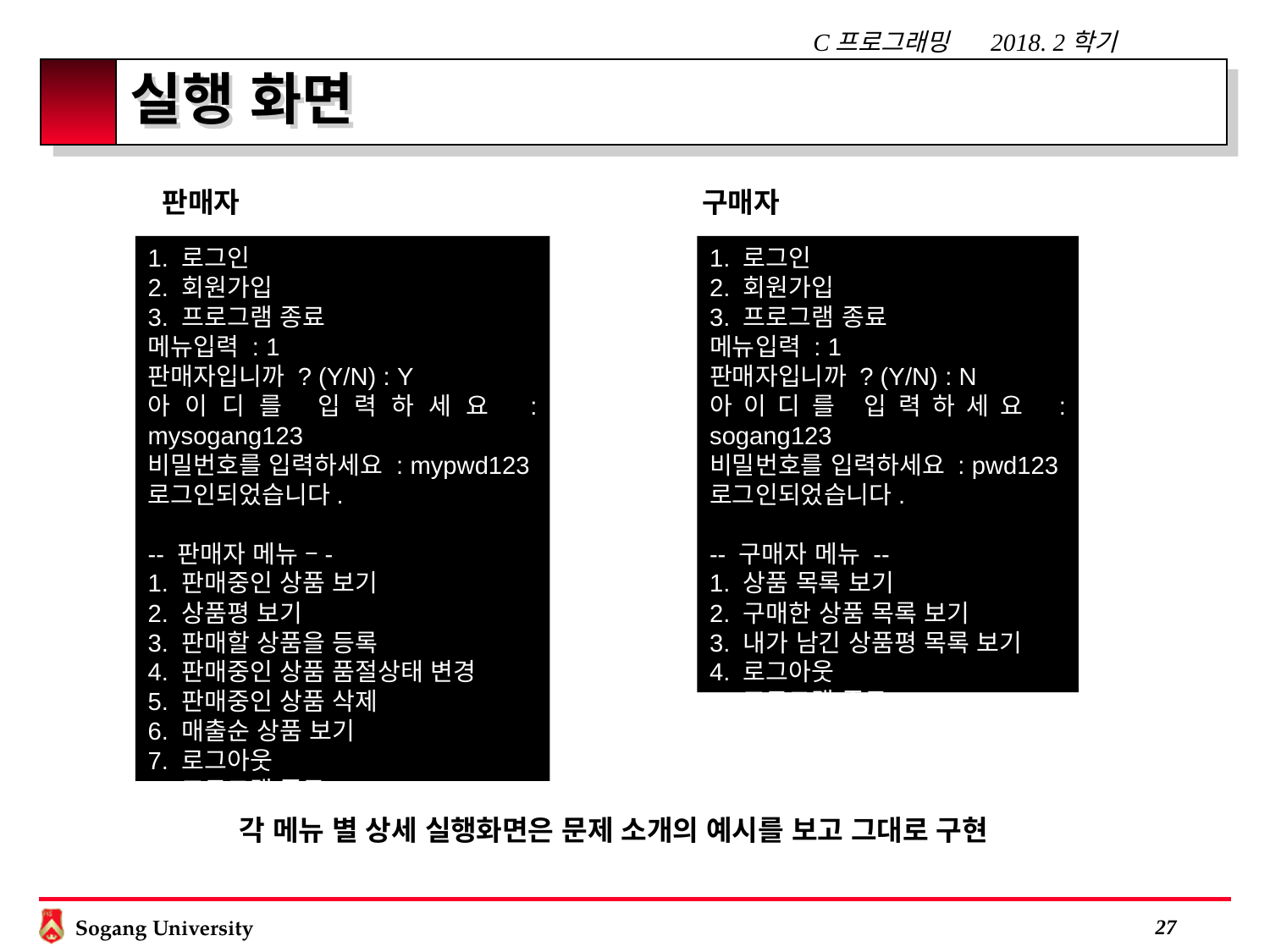

# 실행 화면
판매자
구매자
1. 로그인
2. 회원가입
3. 프로그램 종료
메뉴입력 : 1
판매자입니까 ? (Y/N) : Y
아이디를 입력하세요 : mysogang123
비밀번호를 입력하세요 : mypwd123
로그인되었습니다.

-- 판매자 메뉴 –-
1. 판매중인 상품 보기
2. 상품평 보기
3. 판매할 상품을 등록
4. 판매중인 상품 품절상태 변경
5. 판매중인 상품 삭제
6. 매출순 상품 보기
7. 로그아웃
8. 프로그램 종료
1. 로그인
2. 회원가입
3. 프로그램 종료
메뉴입력 : 1
판매자입니까 ? (Y/N) : N
아이디를 입력하세요 : sogang123
비밀번호를 입력하세요 : pwd123
로그인되었습니다.

-- 구매자 메뉴 --
1. 상품 목록 보기
2. 구매한 상품 목록 보기
3. 내가 남긴 상품평 목록 보기
4. 로그아웃
5. 프로그램 종료
각 메뉴 별 상세 실행화면은 문제 소개의 예시를 보고 그대로 구현
 27